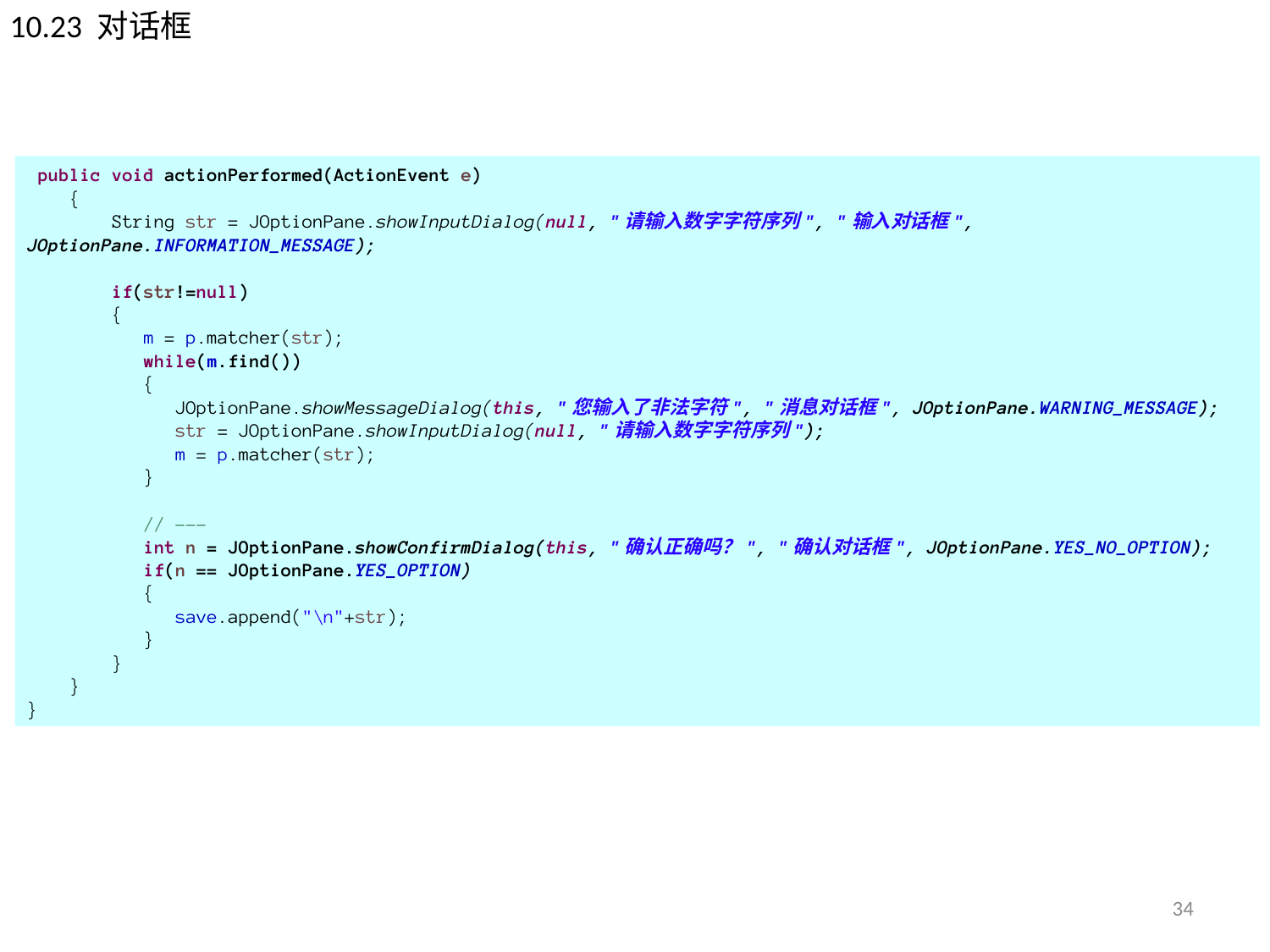

10.23 对话框
 public void actionPerformed(ActionEvent e)
    {
        String str = JOptionPane.showInputDialog(null, "请输入数字字符序列", "输入对话框", JOptionPane.INFORMATION_MESSAGE);

        if(str!=null)
        {
           m = p.matcher(str);
           while(m.find())
           {
              JOptionPane.showMessageDialog(this, "您输入了非法字符", "消息对话框", JOptionPane.WARNING_MESSAGE);
              str = JOptionPane.showInputDialog(null, "请输入数字字符序列");
              m = p.matcher(str);
           }

           // ---
           int n = JOptionPane.showConfirmDialog(this, "确认正确吗？", "确认对话框", JOptionPane.YES_NO_OPTION);
           if(n == JOptionPane.YES_OPTION)
           {
              save.append("\n"+str);
           }
        }
    }
}
34